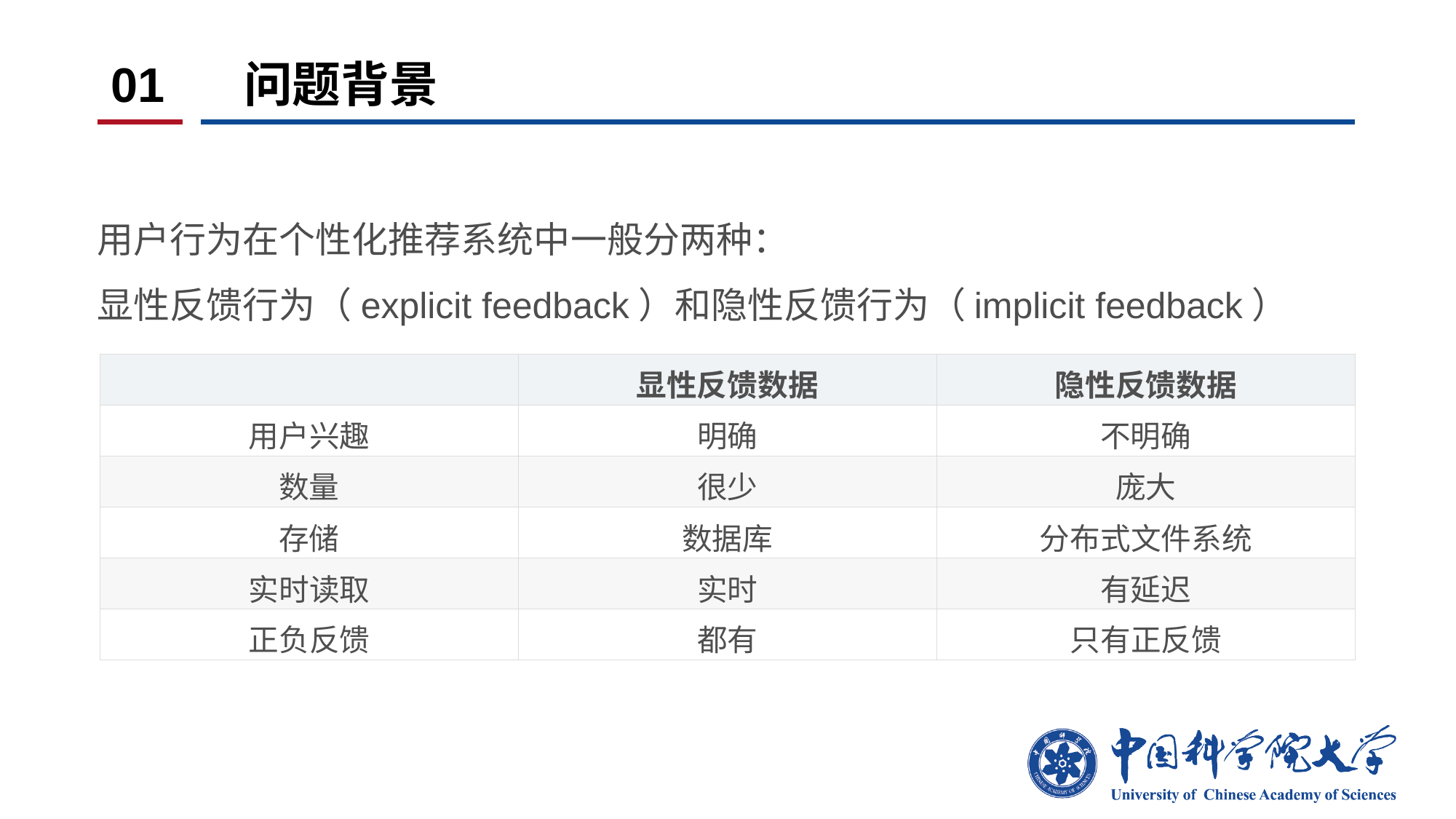

01     问题背景
用户行为在个性化推荐系统中一般分两种：
显性反馈行为（explicit feedback）和隐性反馈行为（implicit feedback）
|  | 显性反馈数据 | 隐性反馈数据 |
| --- | --- | --- |
| 用户兴趣 | 明确 | 不明确 |
| 数量 | 很少 | 庞大 |
| 存储 | 数据库 | 分布式文件系统 |
| 实时读取 | 实时 | 有延迟 |
| 正负反馈 | 都有 | 只有正反馈 |